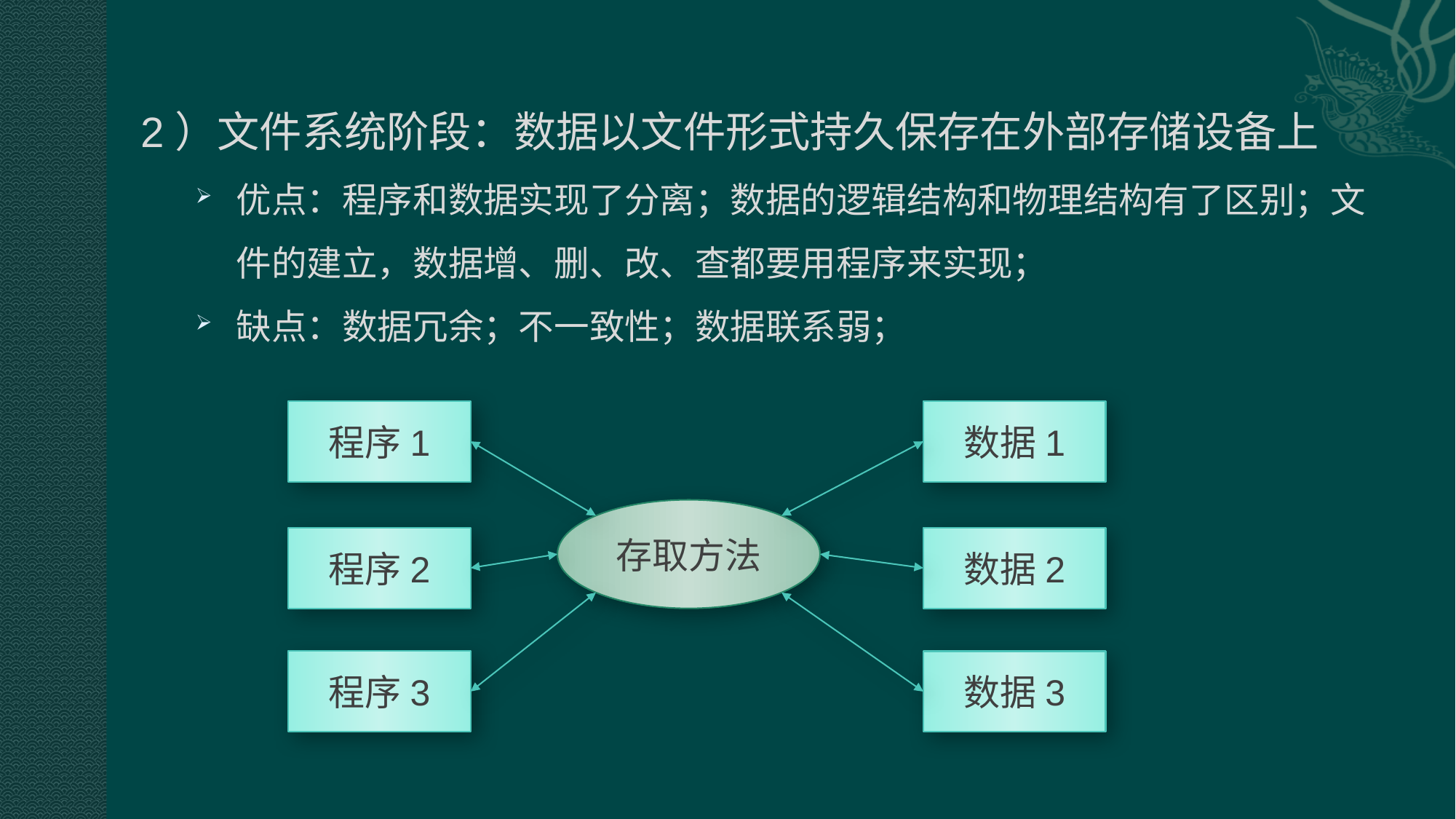

2）文件系统阶段：数据以文件形式持久保存在外部存储设备上
优点：程序和数据实现了分离；数据的逻辑结构和物理结构有了区别；文件的建立，数据增、删、改、查都要用程序来实现；
缺点：数据冗余；不一致性；数据联系弱；
程序1
数据1
存取方法
程序2
数据2
程序3
数据3